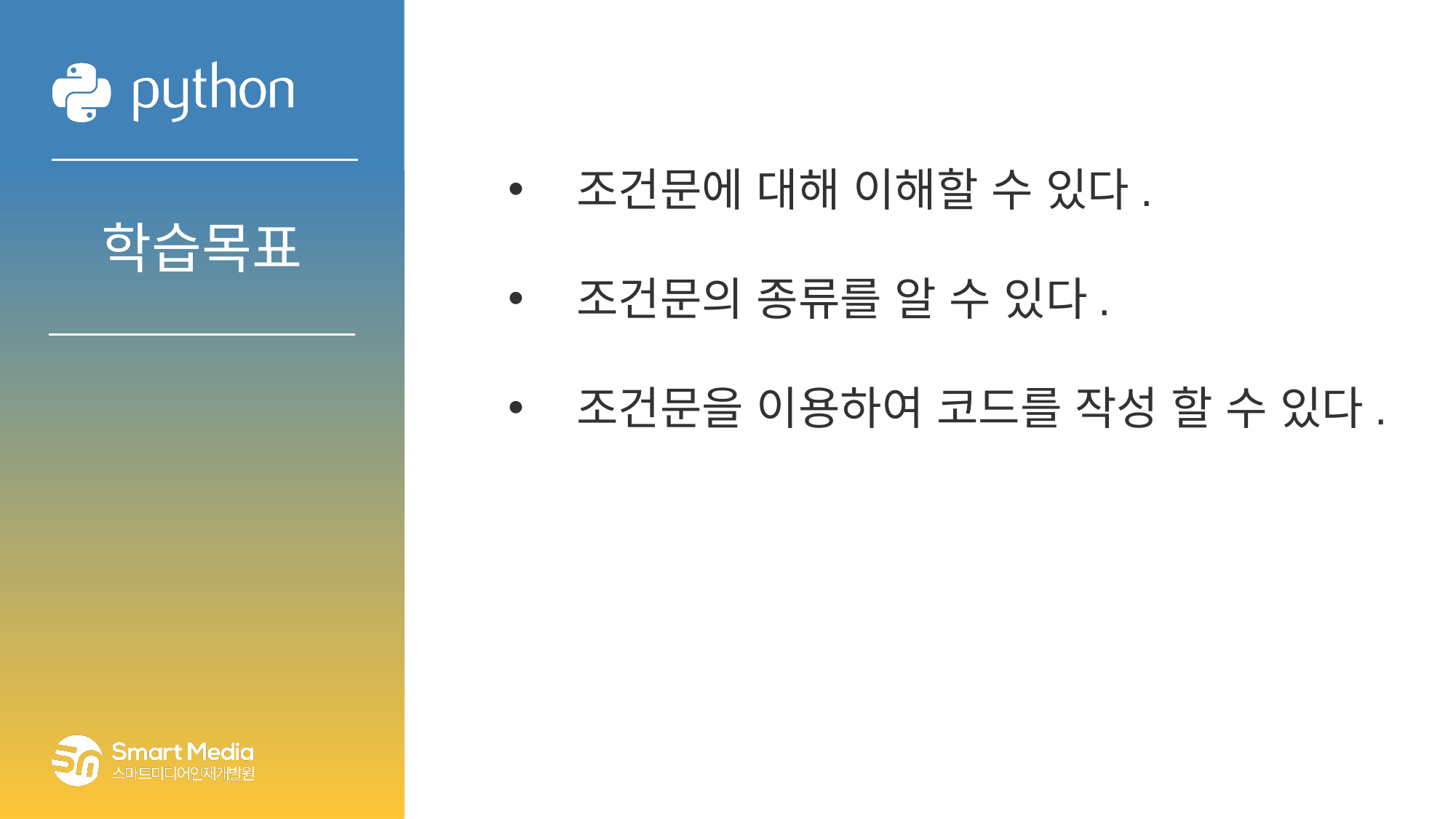

조건문에 대해 이해할 수 있다.

조건문의 종류를 알 수 있다.

조건문을 이용하여 코드를 작성 할 수 있다.
학습목표